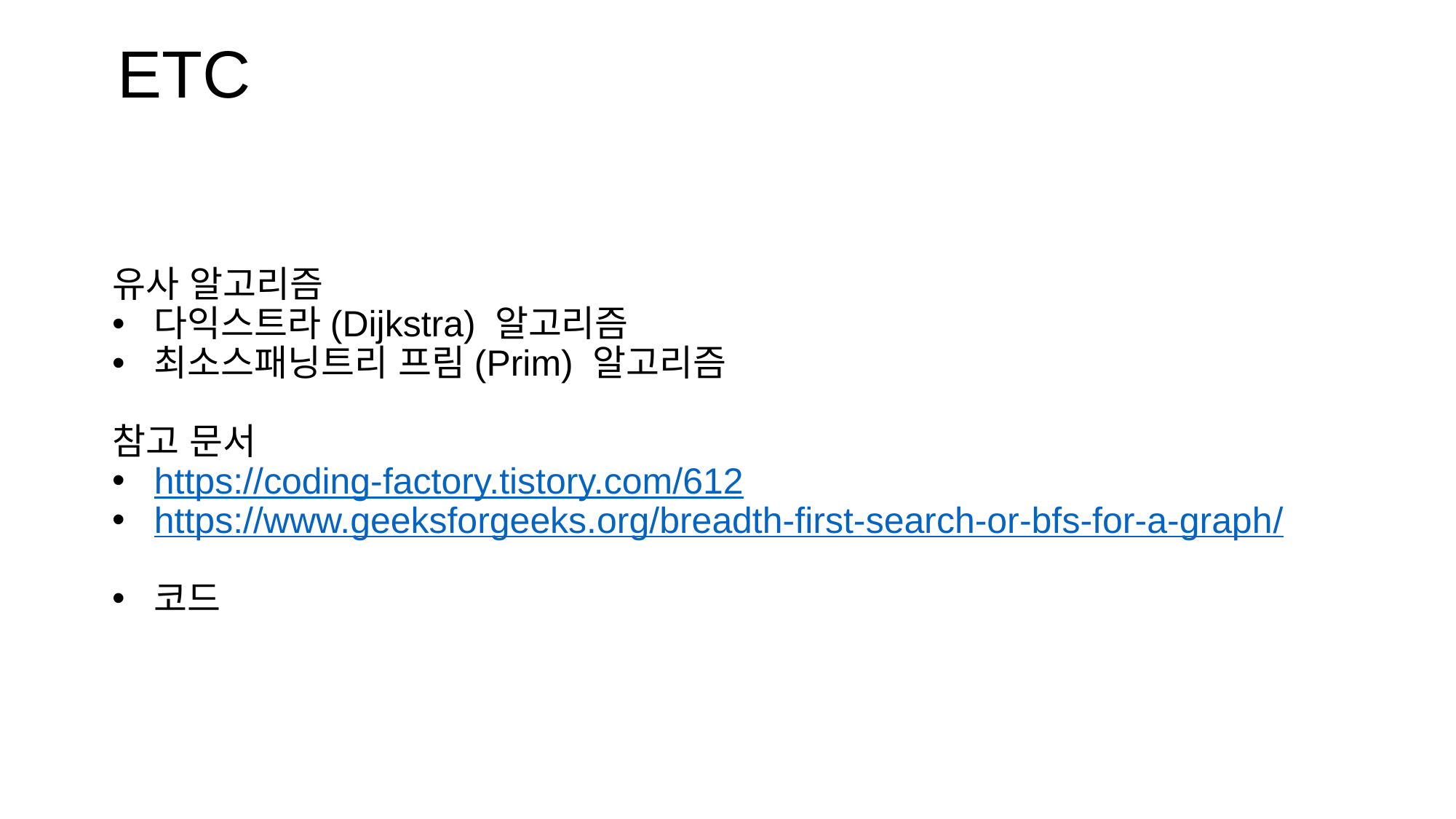

ETC
유사 알고리즘
다익스트라(Dijkstra) 알고리즘
최소스패닝트리 프림(Prim) 알고리즘

참고 문서
https://coding-factory.tistory.com/612
https://www.geeksforgeeks.org/breadth-first-search-or-bfs-for-a-graph/

코드